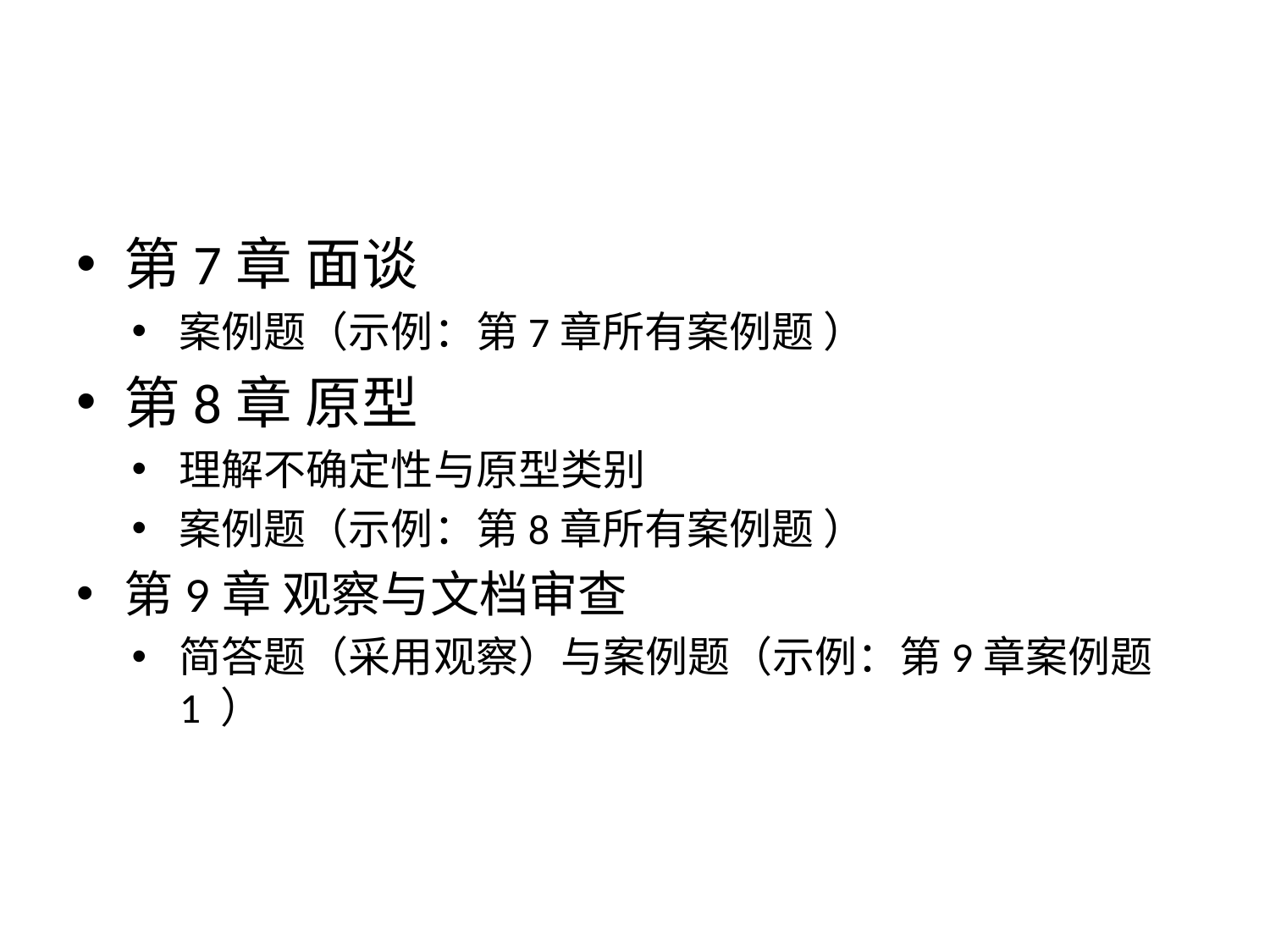

#
第7章 面谈
案例题（示例：第7章所有案例题 ）
第8章 原型
理解不确定性与原型类别
案例题（示例：第8章所有案例题 ）
第9章 观察与文档审查
简答题（采用观察）与案例题（示例：第9章案例题1 ）